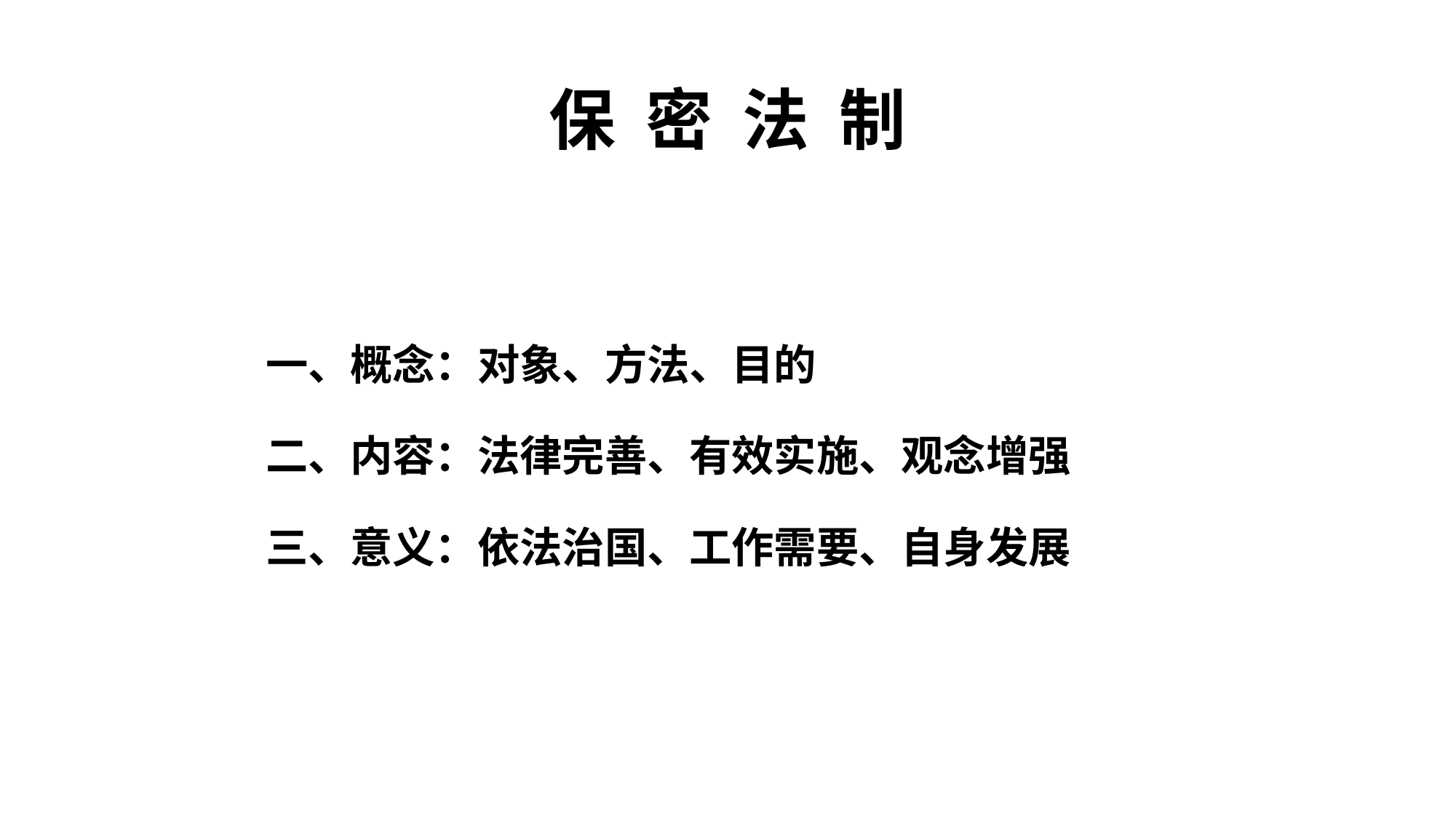

# 保  密  法  制
一、概念：对象、方法、目的
二、内容：法律完善、有效实施、观念增强
三、意义：依法治国、工作需要、自身发展